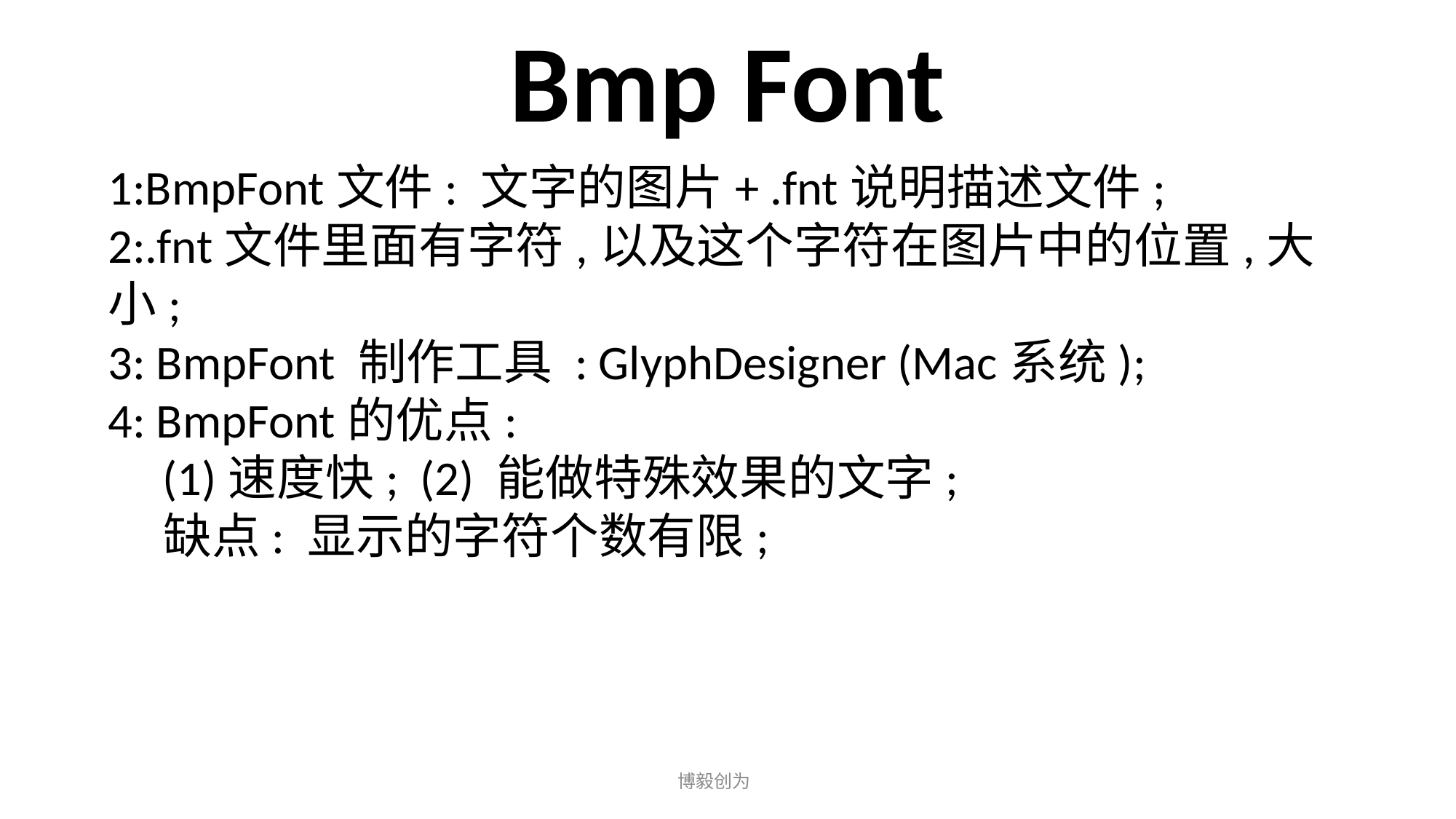

Bmp Font
1:BmpFont文件: 文字的图片+ .fnt说明描述文件;
2:.fnt文件里面有字符,以及这个字符在图片中的位置,大小;
3: BmpFont 制作工具 : GlyphDesigner (Mac系统);
4: BmpFont的优点:
     (1)速度快;  (2) 能做特殊效果的文字;
    缺点: 显示的字符个数有限;
博毅创为
1